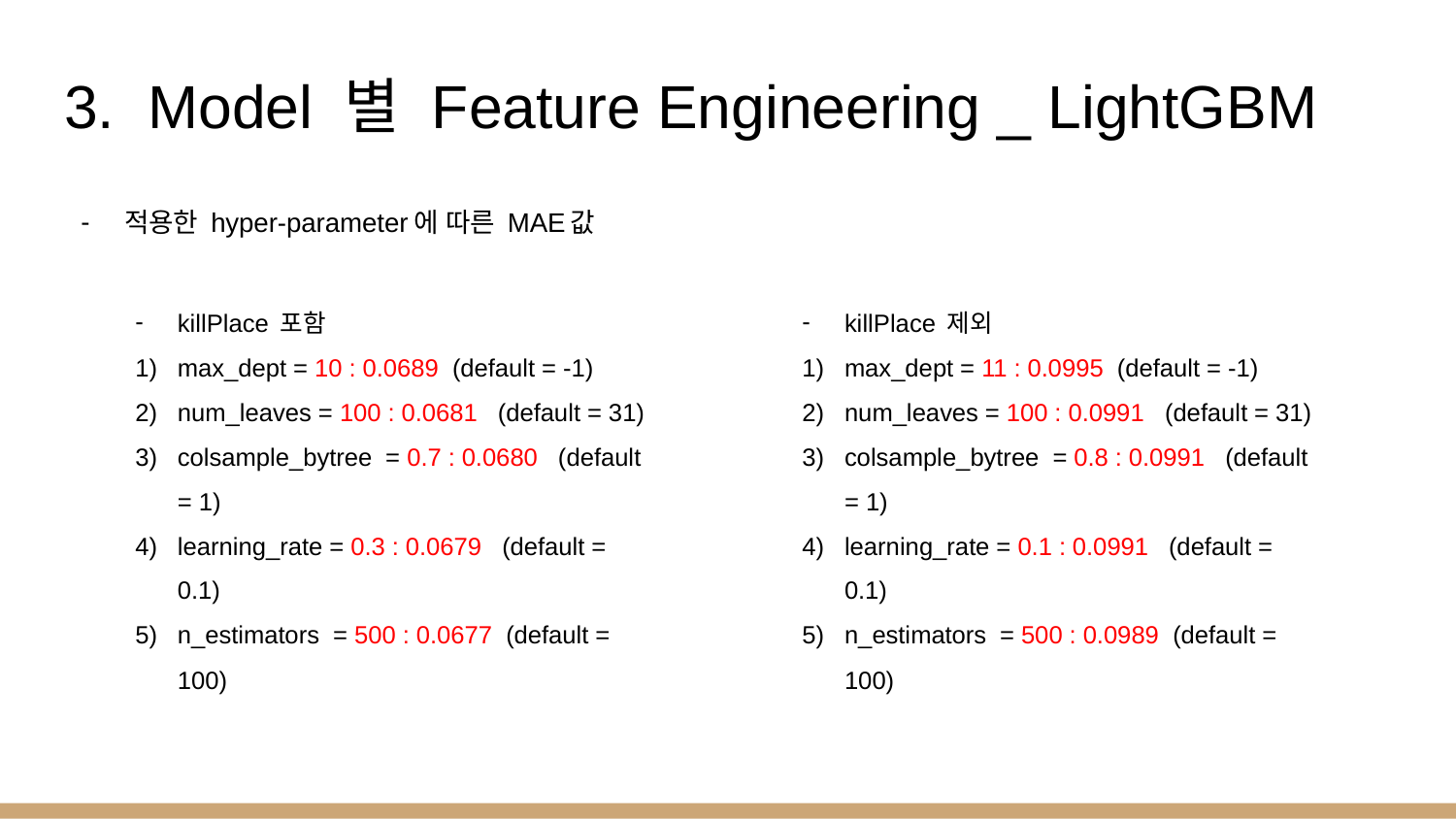

# 3.  Model 별 Feature Engineering _ LightGBM
적용한 hyper-parameter에 따른 MAE값
killPlace 포함
max_dept = 10 : 0.0689  (default = -1)
num_leaves = 100 : 0.0681   (default = 31)
colsample_bytree  = 0.7 : 0.0680   (default = 1)
learning_rate = 0.3 : 0.0679   (default = 0.1)
n_estimators  = 500 : 0.0677  (default = 100)
killPlace 제외
max_dept = 11 : 0.0995  (default = -1)
num_leaves = 100 : 0.0991   (default = 31)
colsample_bytree  = 0.8 : 0.0991   (default = 1)
learning_rate = 0.1 : 0.0991   (default = 0.1)
n_estimators  = 500 : 0.0989  (default = 100)